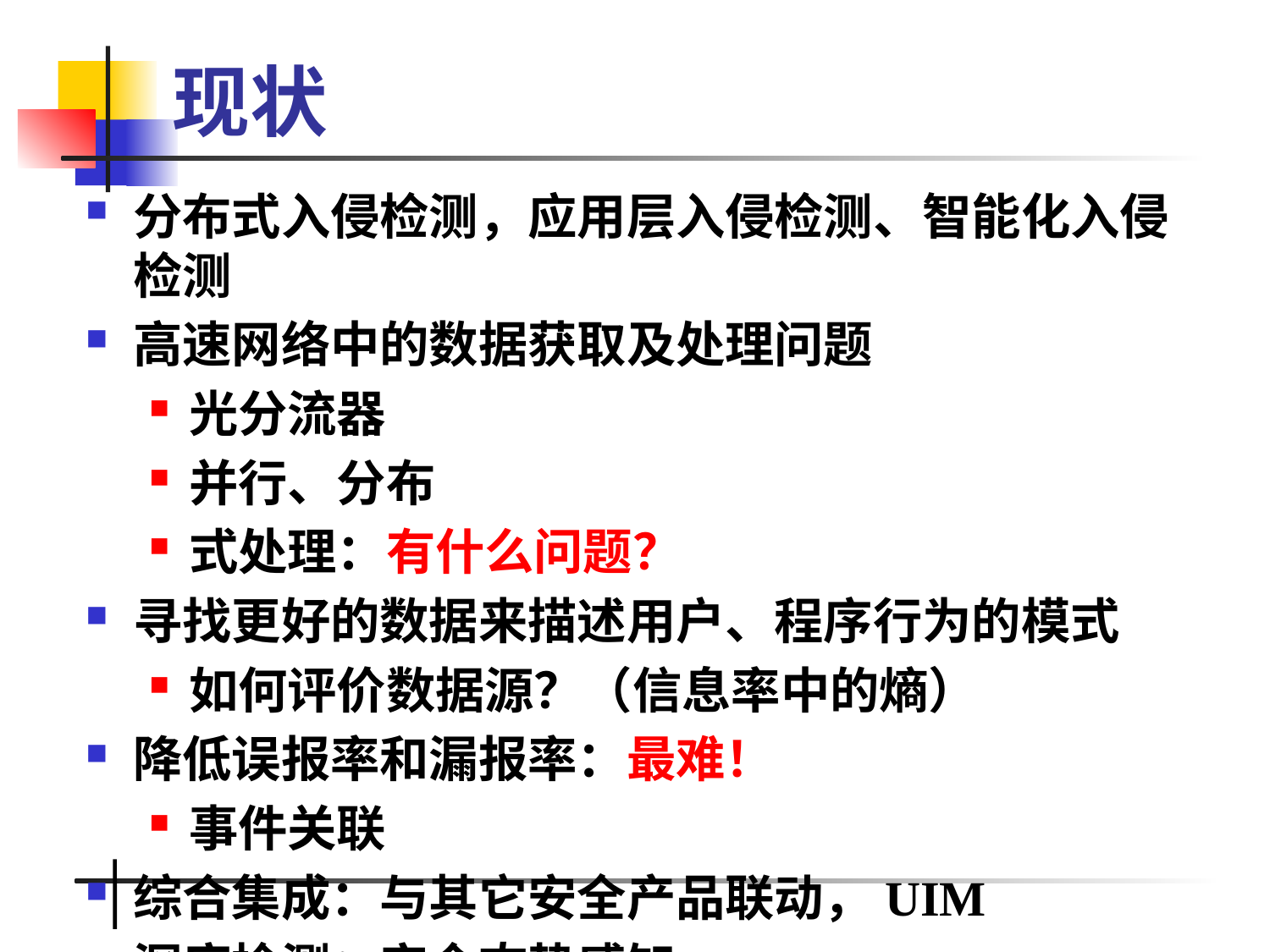

# 现状
分布式入侵检测，应用层入侵检测、智能化入侵检测
高速网络中的数据获取及处理问题
光分流器
并行、分布
式处理：有什么问题？
寻找更好的数据来描述用户、程序行为的模式
如何评价数据源？（信息率中的熵）
降低误报率和漏报率：最难！
事件关联
综合集成：与其它安全产品联动，UIM
深度检测：安全态势感知